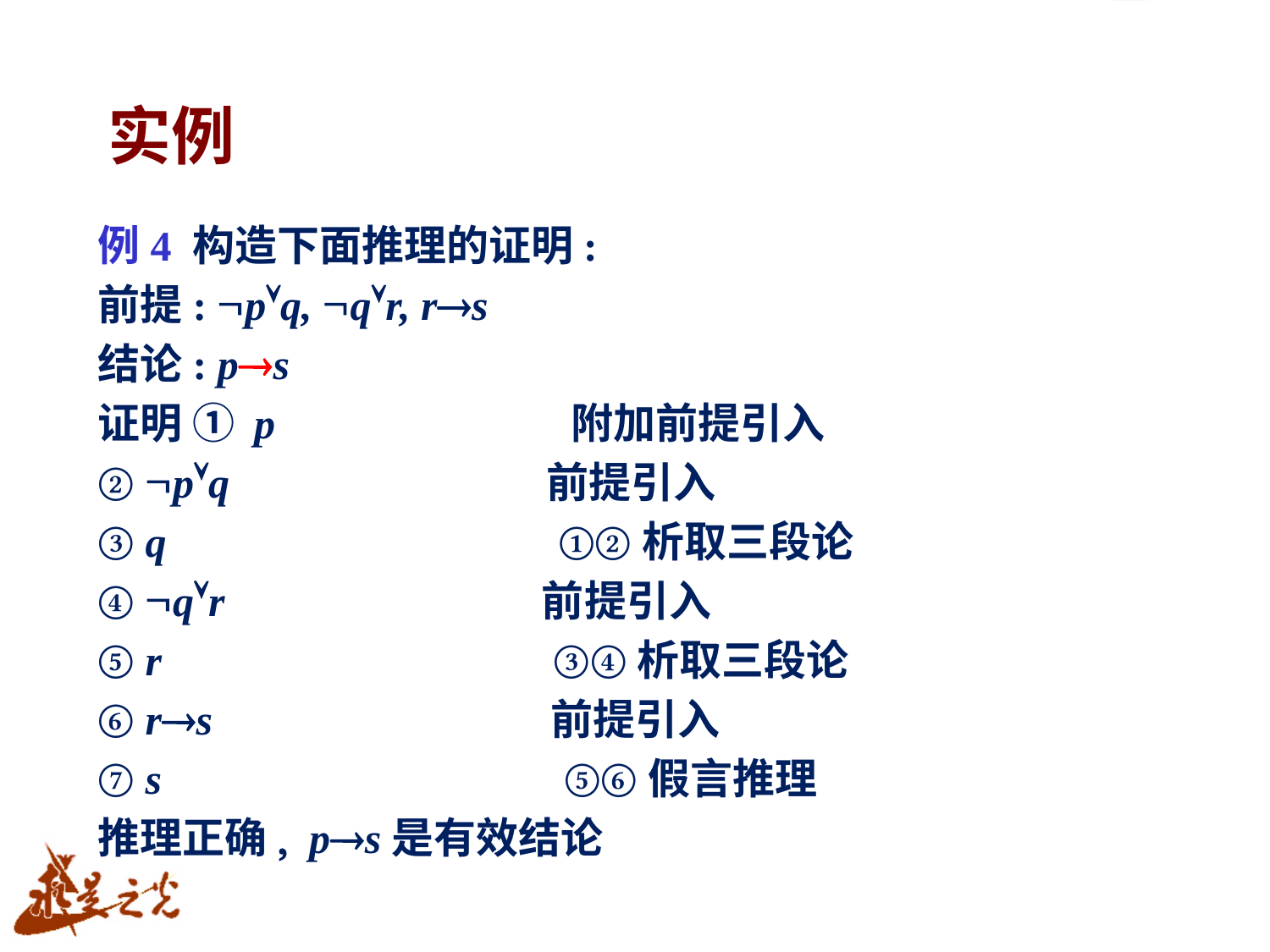

# 实例
例4 构造下面推理的证明:
前提: ¬p∨q, ¬q∨r, r→s
结论: p→s
证明 ① p                           附加前提引入
② ¬p∨q                             前提引入
③ q                                     ①②析取三段论
④ ¬q∨r                             前提引入
⑤ r                                     ③④析取三段论
⑥ r→s                               前提引入
⑦ s                                      ⑤⑥假言推理
推理正确, p→s是有效结论
14